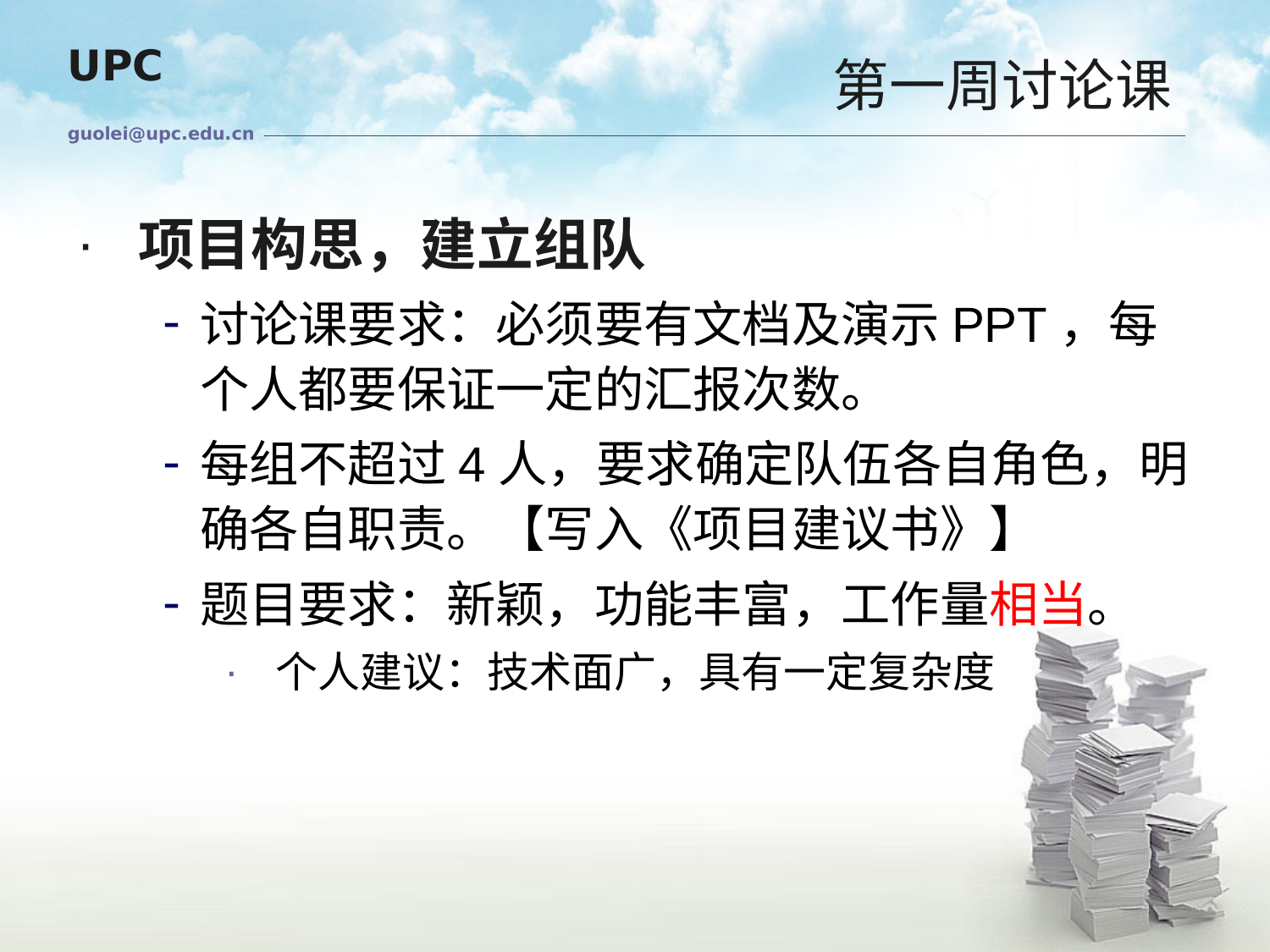

# 第一周讨论课
guolei@upc.edu.cn
项目构思，建立组队
讨论课要求：必须要有文档及演示PPT，每个人都要保证一定的汇报次数。
每组不超过4人，要求确定队伍各自角色，明确各自职责。【写入《项目建议书》】
题目要求：新颖，功能丰富，工作量相当。
个人建议：技术面广，具有一定复杂度